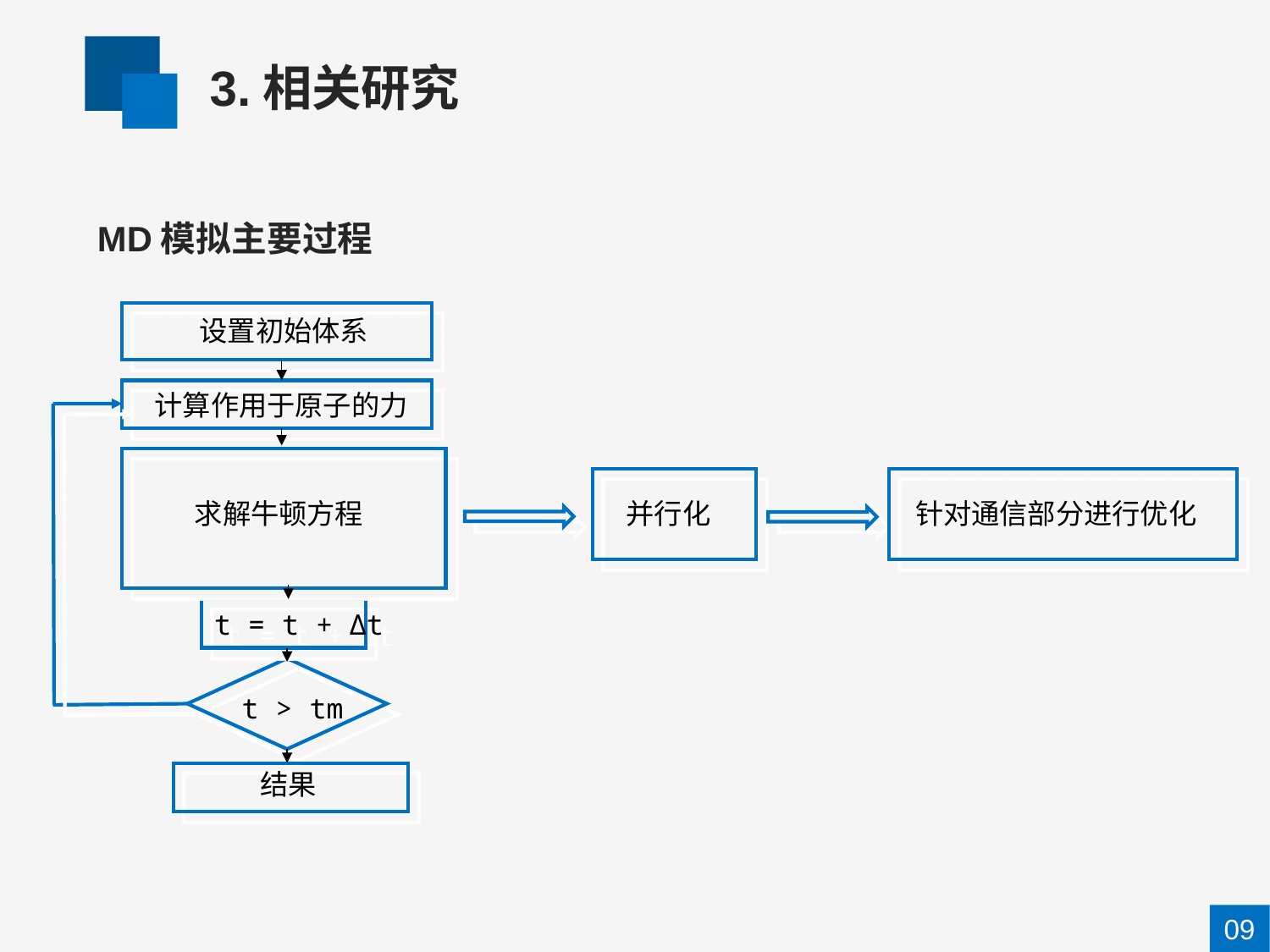

3.相关研究
MD模拟主要过程

设置初始体系

计算作用于原子的力

求解牛顿方程

t = t + ∆t

t > tm

结果

并行化

针对通信部分进行优化

09